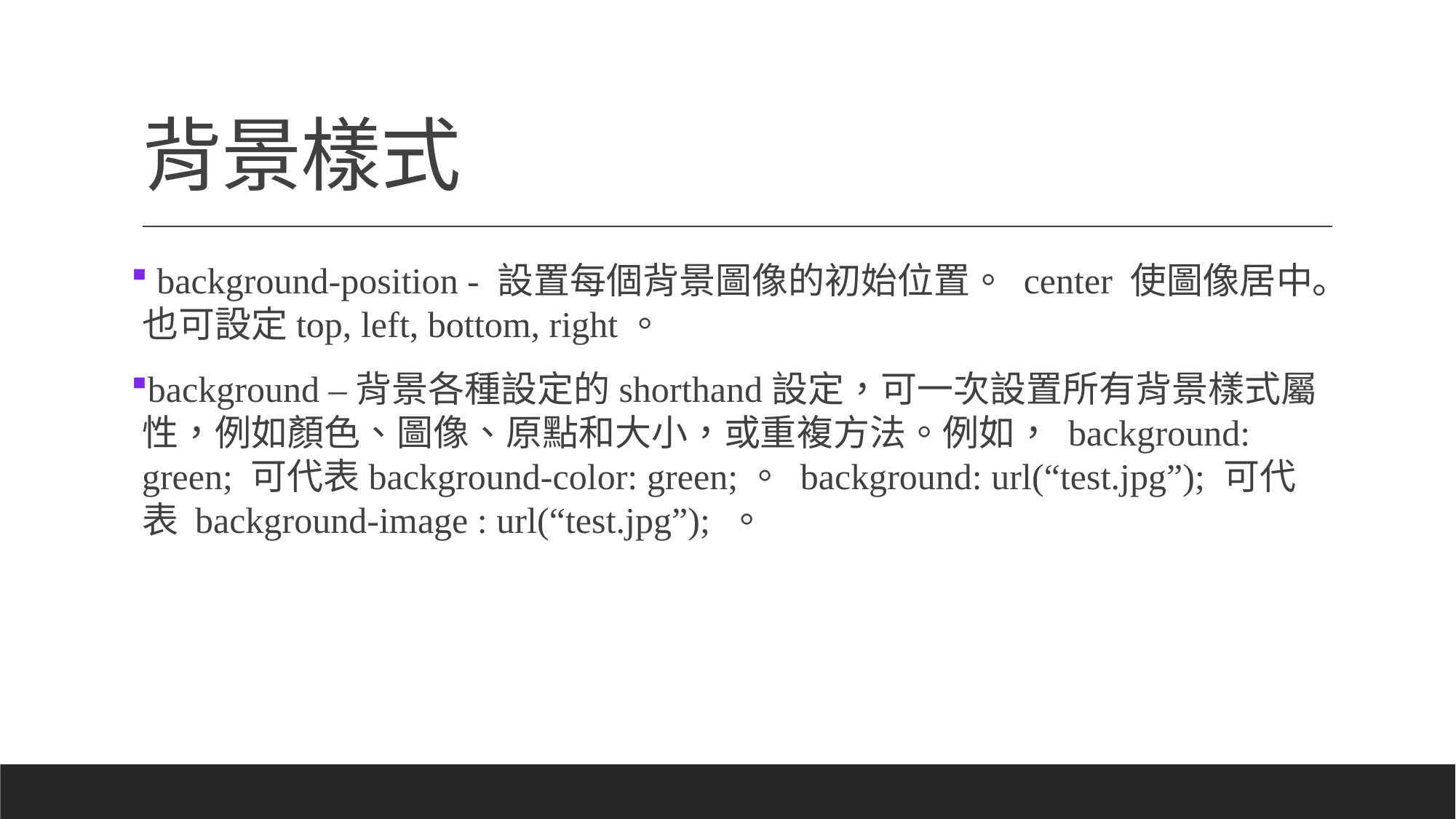

# 背景樣式
 background-position - 設置每個背景圖像的初始位置。 center 使圖像居中。也可設定top, left, bottom, right。
background –背景各種設定的shorthand設定，可一次設置所有背景樣式屬性，例如顏色、圖像、原點和大小，或重複方法。例如， background: green; 可代表background-color: green;。 background: url(“test.jpg”); 可代表 background-image : url(“test.jpg”); 。